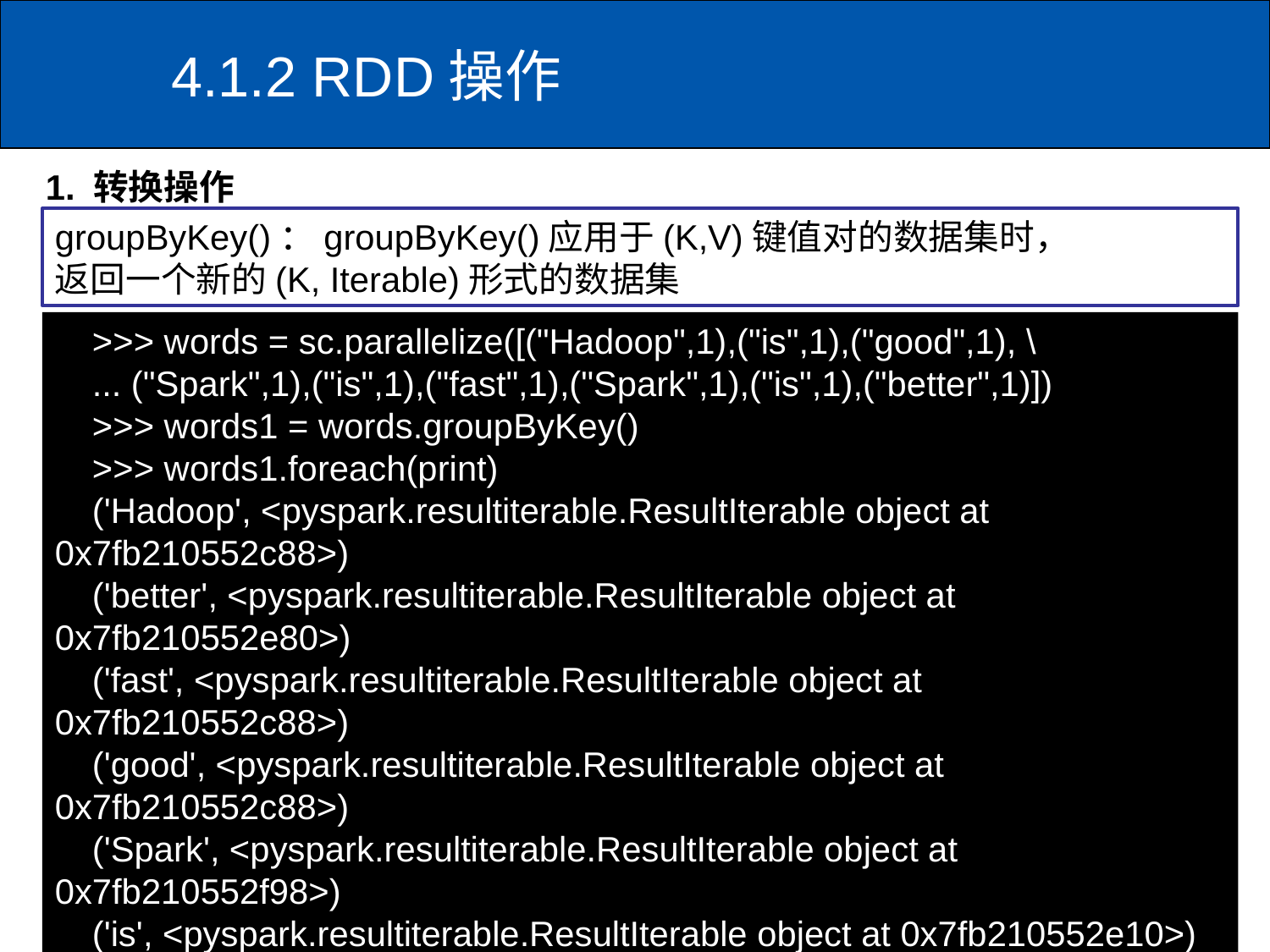

# 4.1.2 RDD操作
1. 转换操作
groupByKey()：groupByKey()应用于(K,V)键值对的数据集时，
返回一个新的(K, Iterable)形式的数据集
>>> words = sc.parallelize([("Hadoop",1),("is",1),("good",1), \
... ("Spark",1),("is",1),("fast",1),("Spark",1),("is",1),("better",1)])
>>> words1 = words.groupByKey()
>>> words1.foreach(print)
('Hadoop', <pyspark.resultiterable.ResultIterable object at 0x7fb210552c88>)
('better', <pyspark.resultiterable.ResultIterable object at 0x7fb210552e80>)
('fast', <pyspark.resultiterable.ResultIterable object at 0x7fb210552c88>)
('good', <pyspark.resultiterable.ResultIterable object at 0x7fb210552c88>)
('Spark', <pyspark.resultiterable.ResultIterable object at 0x7fb210552f98>)
('is', <pyspark.resultiterable.ResultIterable object at 0x7fb210552e10>)